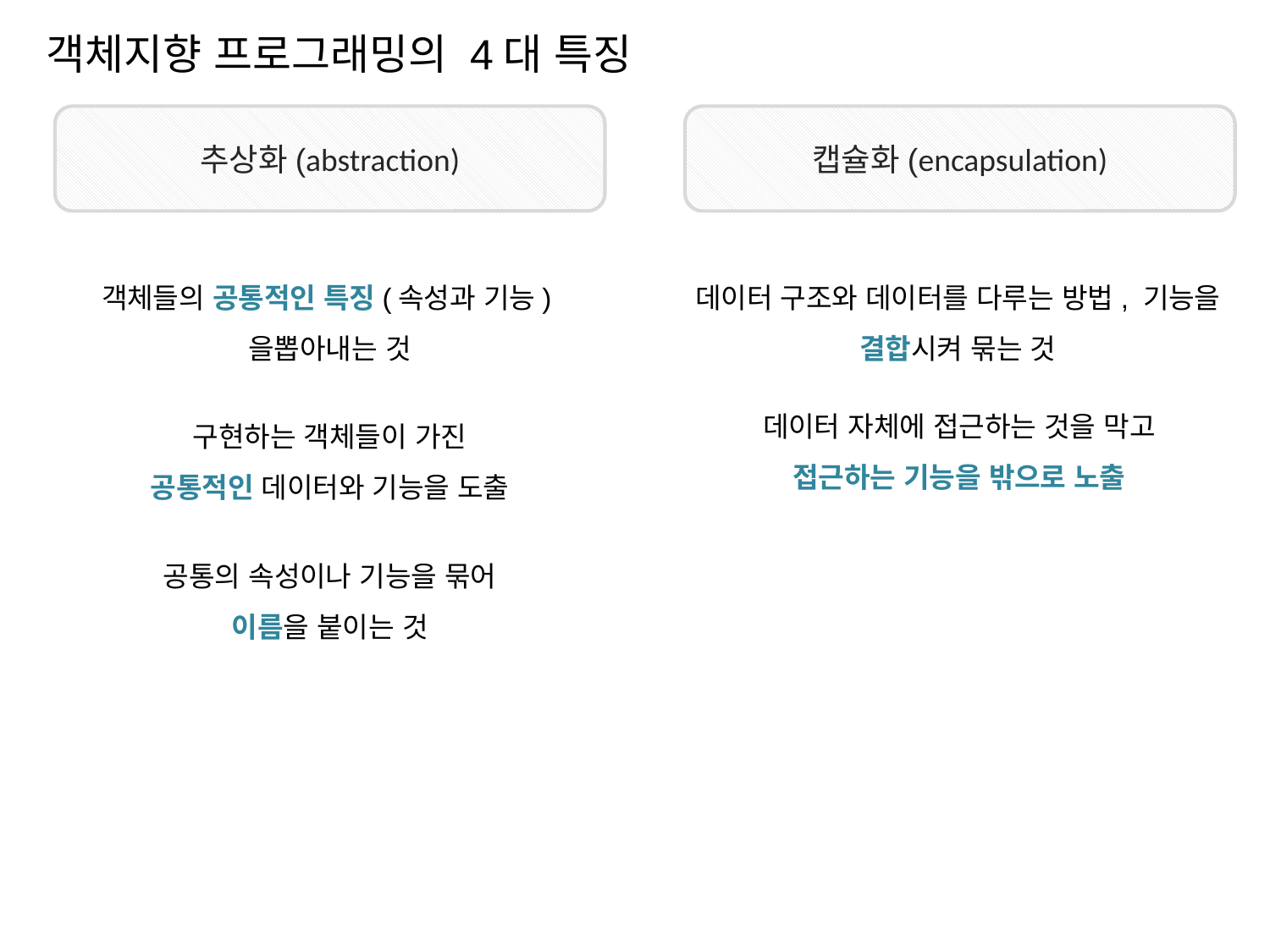

# 객체지향 프로그래밍의 4대 특징
추상화(abstraction)
캡슐화(encapsulation)
객체들의 공통적인 특징(속성과 기능)을뽑아내는 것
데이터 구조와 데이터를 다루는 방법, 기능을 결합시켜 묶는 것
데이터 자체에 접근하는 것을 막고
접근하는 기능을 밖으로 노출
구현하는 객체들이 가진
공통적인 데이터와 기능을 도출
공통의 속성이나 기능을 묶어
이름을 붙이는 것